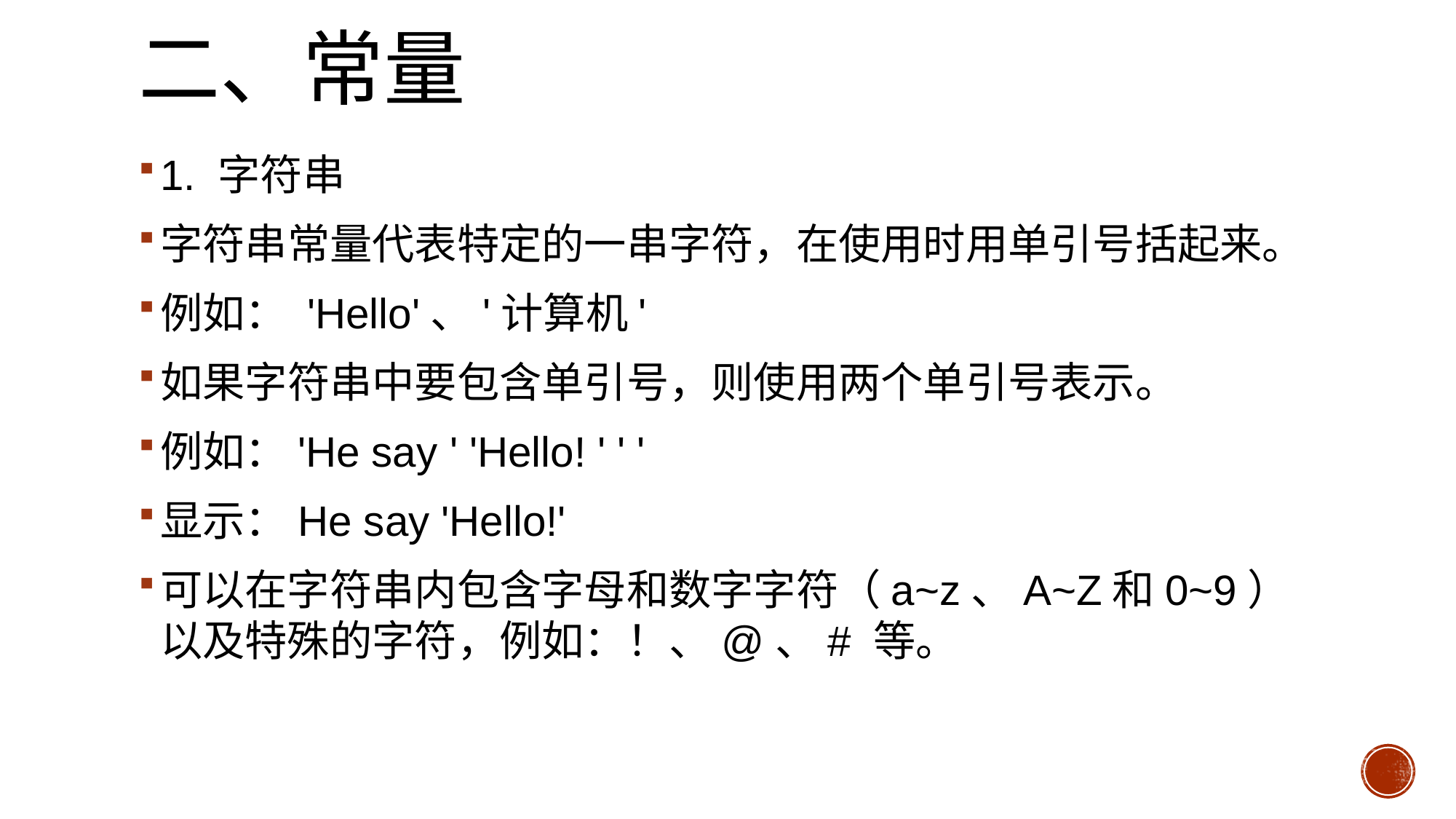

# 二、常量
1. 字符串
字符串常量代表特定的一串字符，在使用时用单引号括起来。
例如： 'Hello'、'计算机'
如果字符串中要包含单引号，则使用两个单引号表示。
例如：'He say ' 'Hello! ' ' '
显示：He say 'Hello!'
可以在字符串内包含字母和数字字符（a~z、A~Z和0~9）以及特殊的字符，例如：！、@、# 等。

14